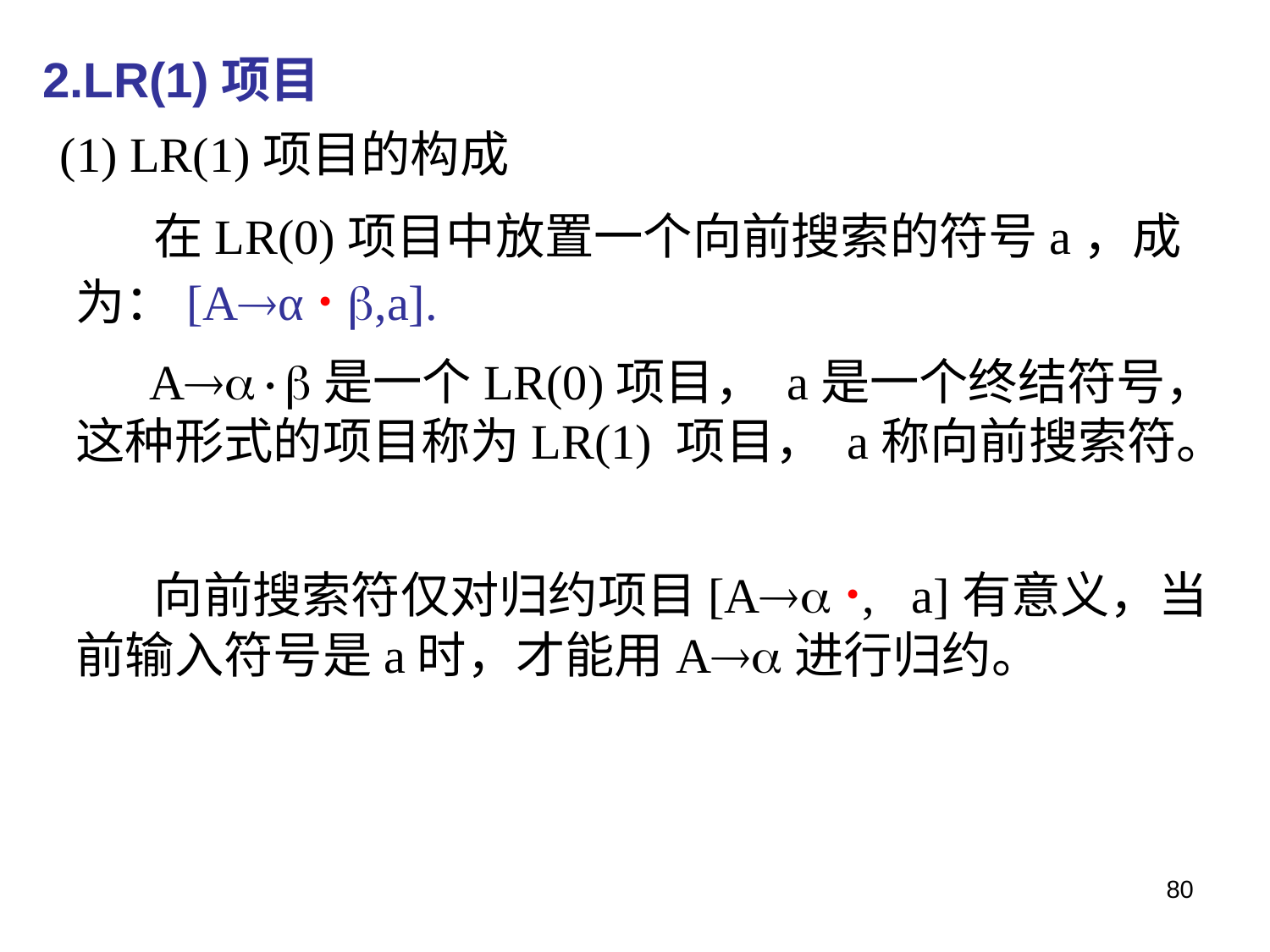

2.LR(1)项目
(1) LR(1)项目的构成
      在LR(0)项目中放置一个向前搜索的符号a，成为：[A→α · β,a].
      A→α⋅β是一个LR(0)项目， a是一个终结符号，这种形式的项目称为LR(1) 项目， a称向前搜索符。
      向前搜索符仅对归约项目[A→α ·,   a]有意义，当前输入符号是a时，才能用A→α进行归约。

80